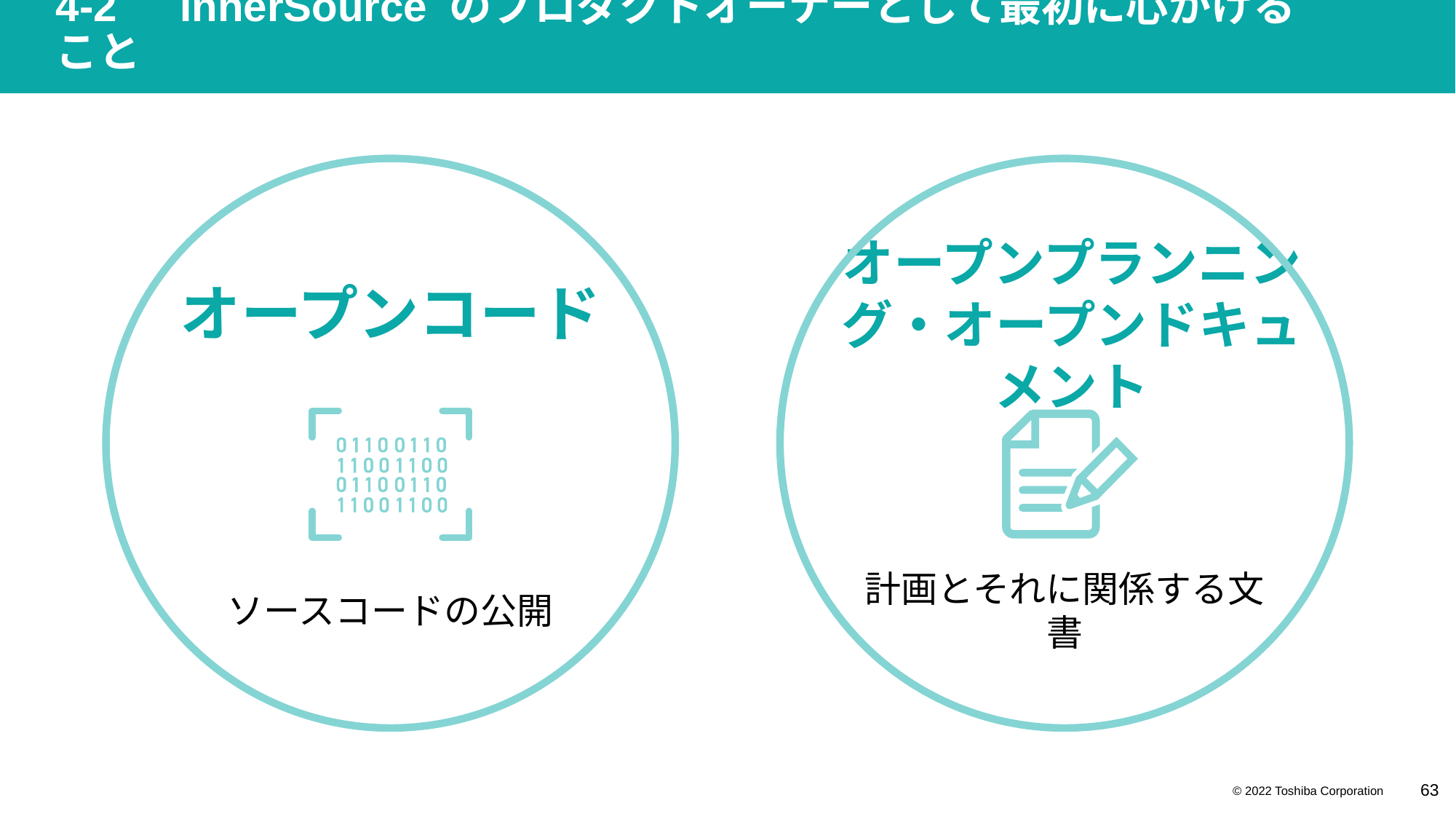

# 4-2　InnerSource のプロダクトオーナーとして最初に心がけること

オープンプランニング・オープンドキュメント
オープンコード

ソースコードの公開
計画とそれに関係する文書